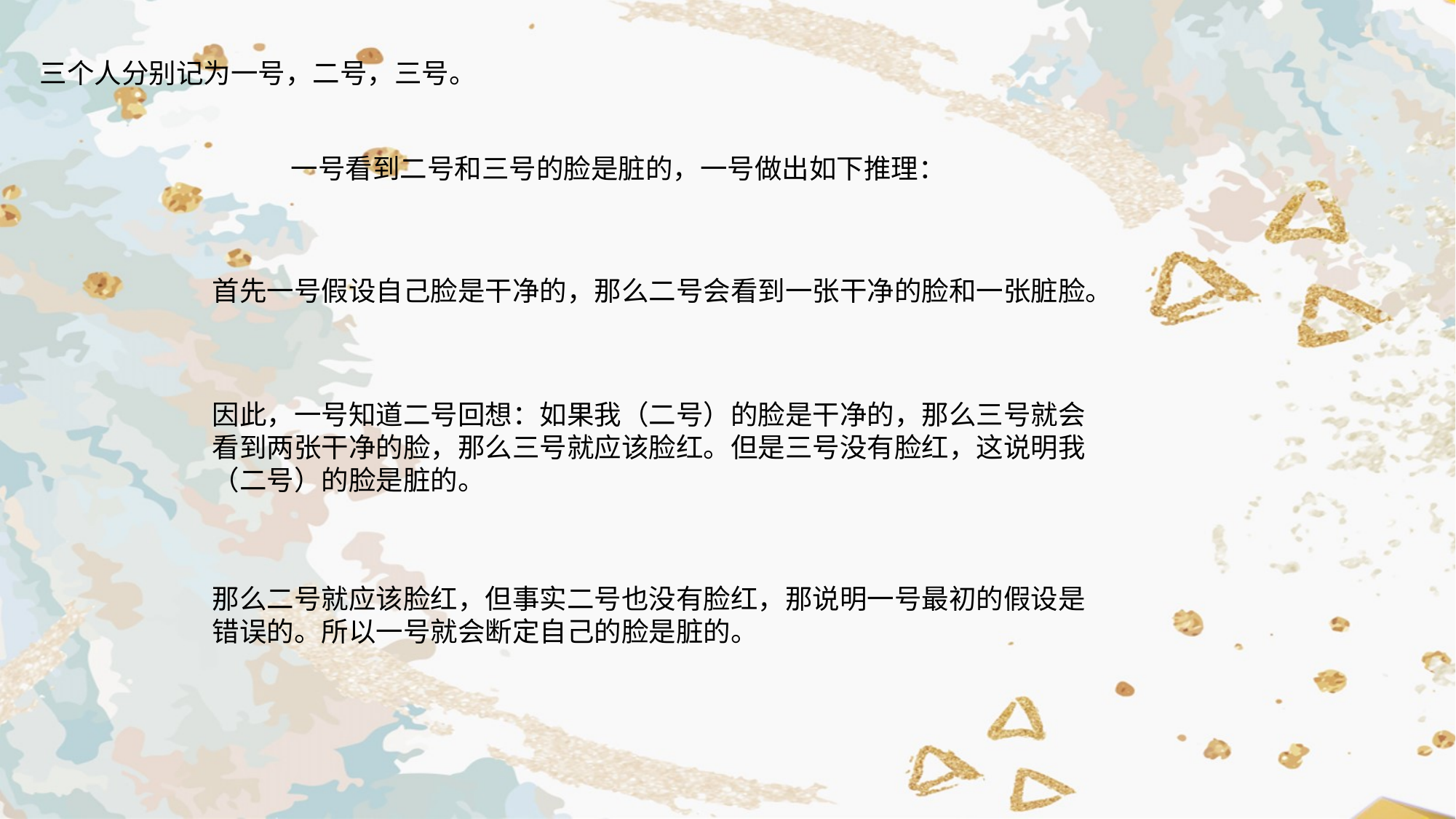

三个人分别记为一号，二号，三号。
一号看到二号和三号的脸是脏的，一号做出如下推理：
首先一号假设自己脸是干净的，那么二号会看到一张干净的脸和一张脏脸。
因此，一号知道二号回想：如果我（二号）的脸是干净的，那么三号就会
看到两张干净的脸，那么三号就应该脸红。但是三号没有脸红，这说明我
（二号）的脸是脏的。
那么二号就应该脸红，但事实二号也没有脸红，那说明一号最初的假设是
错误的。所以一号就会断定自己的脸是脏的。